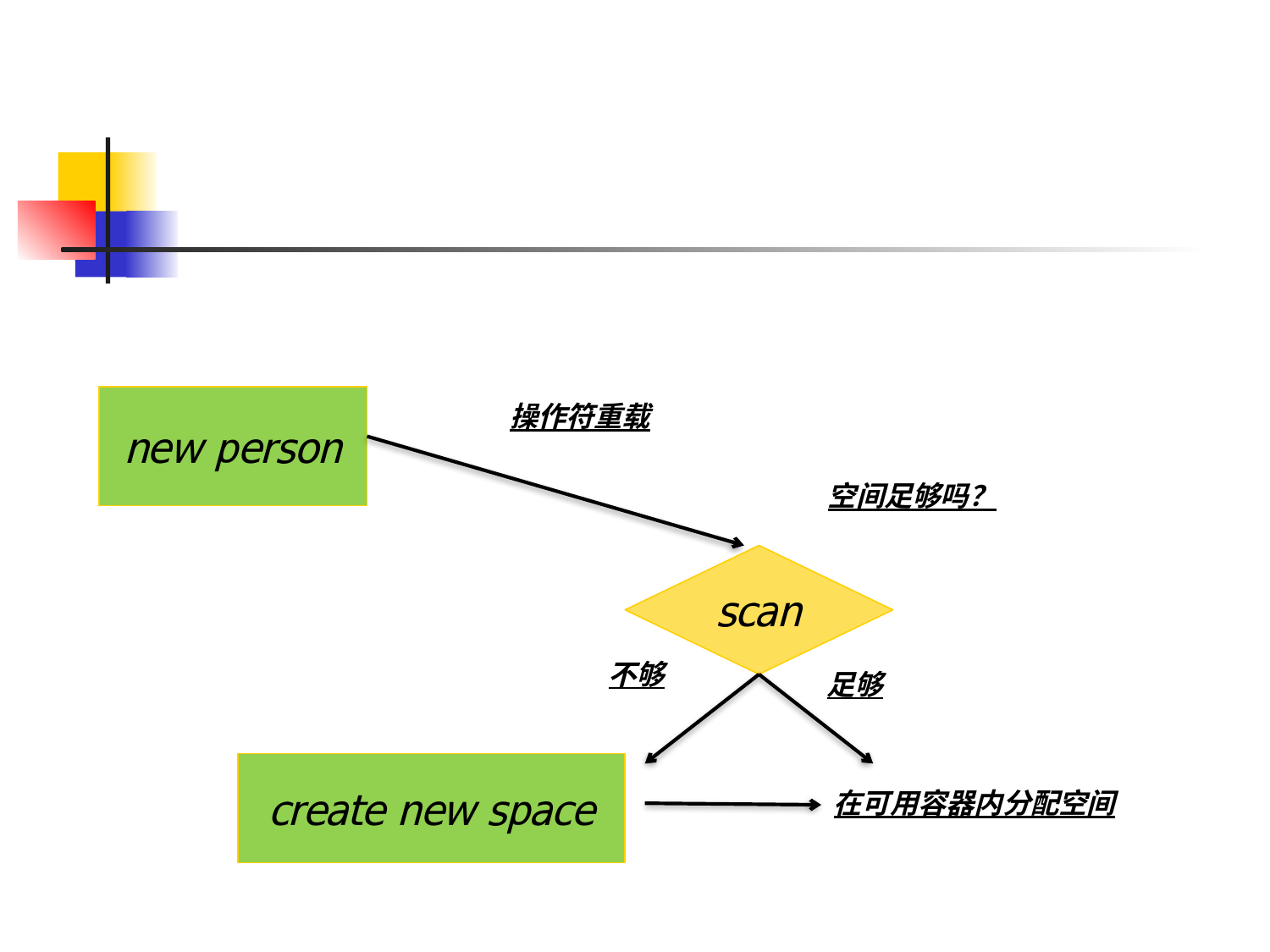

#
new person
操作符重载
空间足够吗？
scan
不够
足够
create new space
在可用容器内分配空间